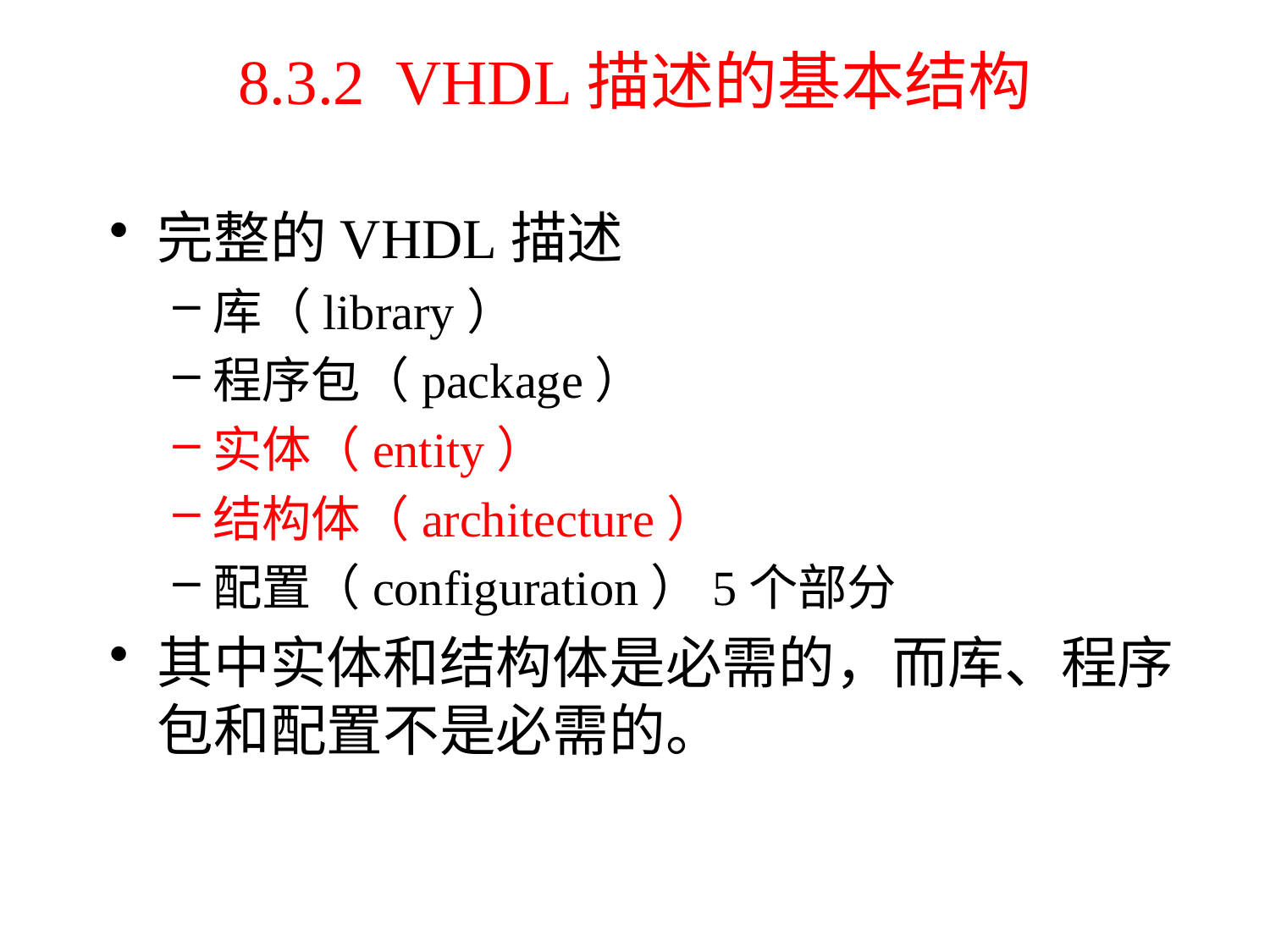

# 8.3.2  VHDL描述的基本结构
完整的VHDL描述
库（library）
程序包（package）
实体（entity）
结构体（architecture）
配置（configuration）5个部分
其中实体和结构体是必需的，而库、程序包和配置不是必需的。